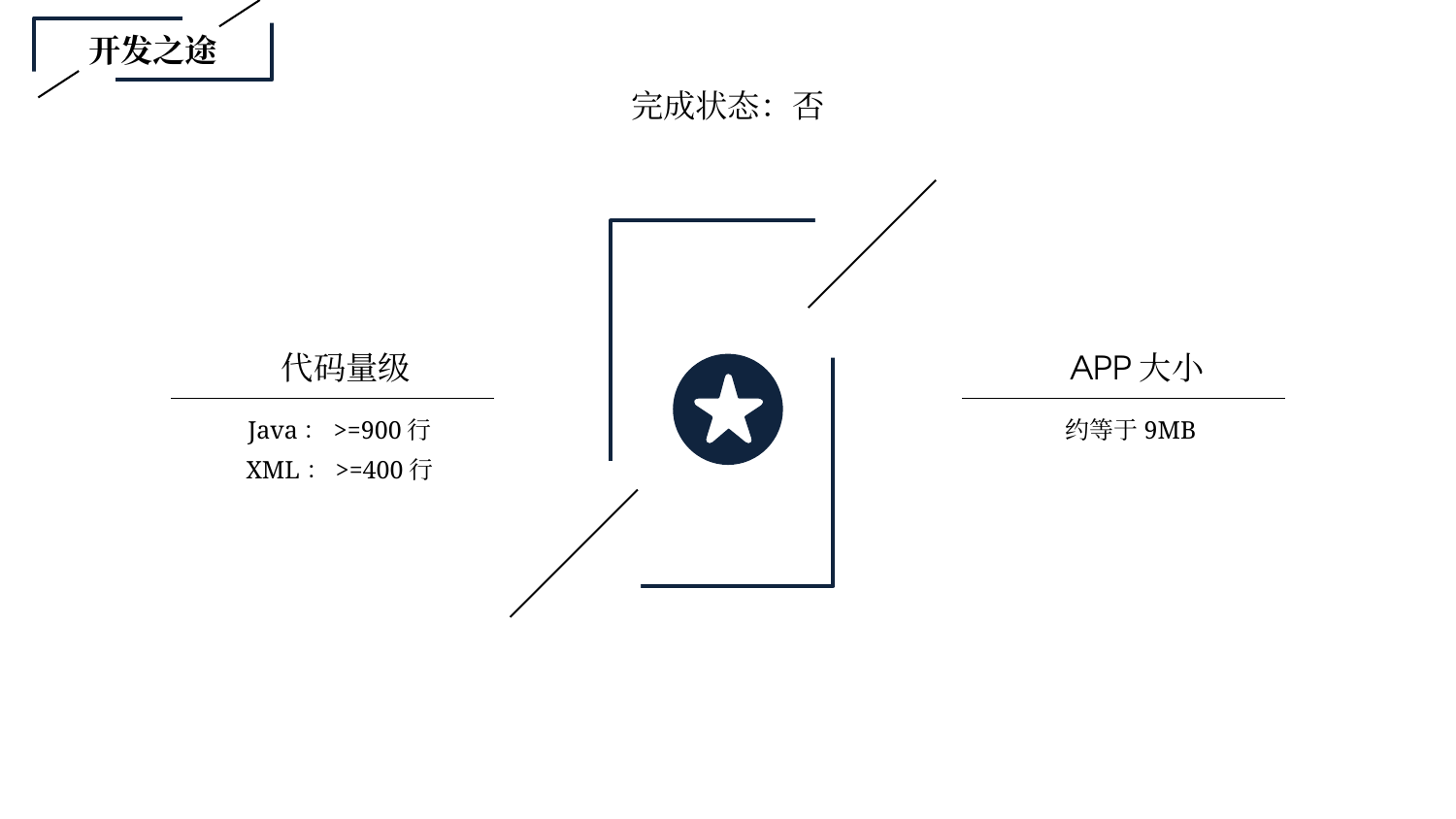

开发之途
完成状态：否

代码量级
APP大小
Java：>=900行
XML：>=400行
约等于9MB